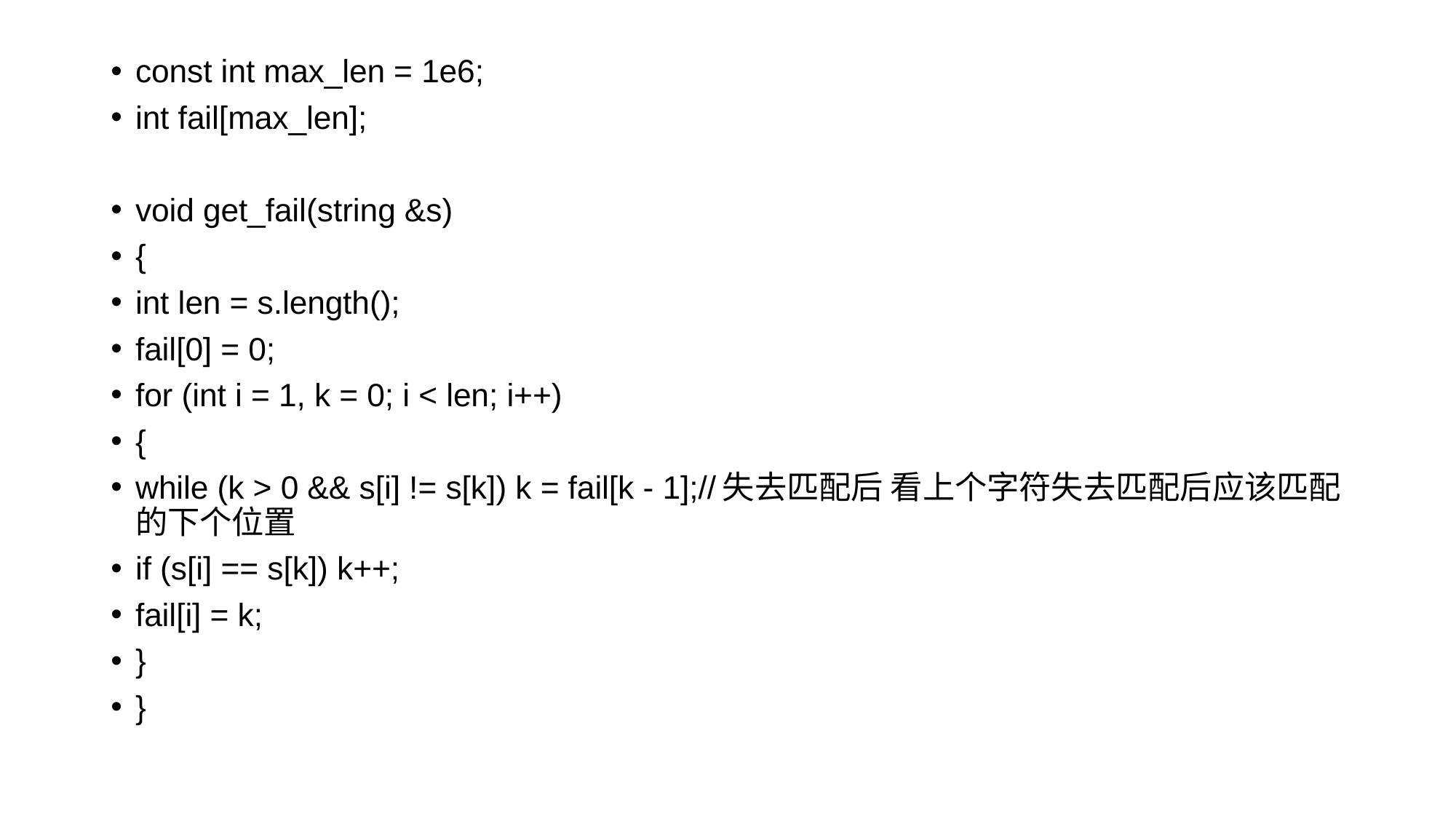

const int max_len = 1e6;
int fail[max_len];

void get_fail(string &s)
{
int len = s.length();
fail[0] = 0;
for (int i = 1, k = 0; i < len; i++)
{
while (k > 0 && s[i] != s[k]) k = fail[k - 1];//失去匹配后 看上个字符失去匹配后应该匹配的下个位置
if (s[i] == s[k]) k++;
fail[i] = k;
}
}